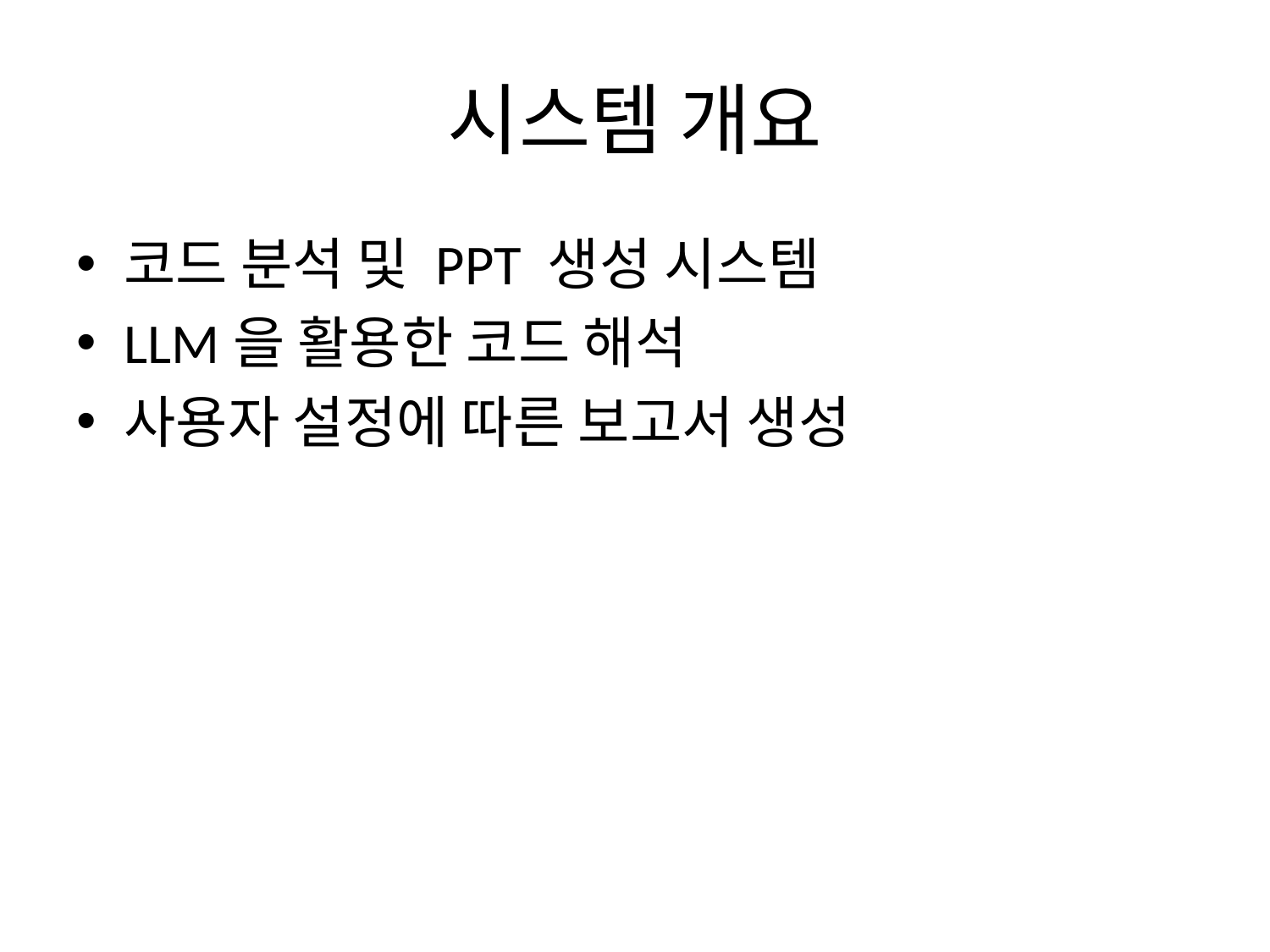

# 시스템 개요
코드 분석 및 PPT 생성 시스템
LLM을 활용한 코드 해석
사용자 설정에 따른 보고서 생성